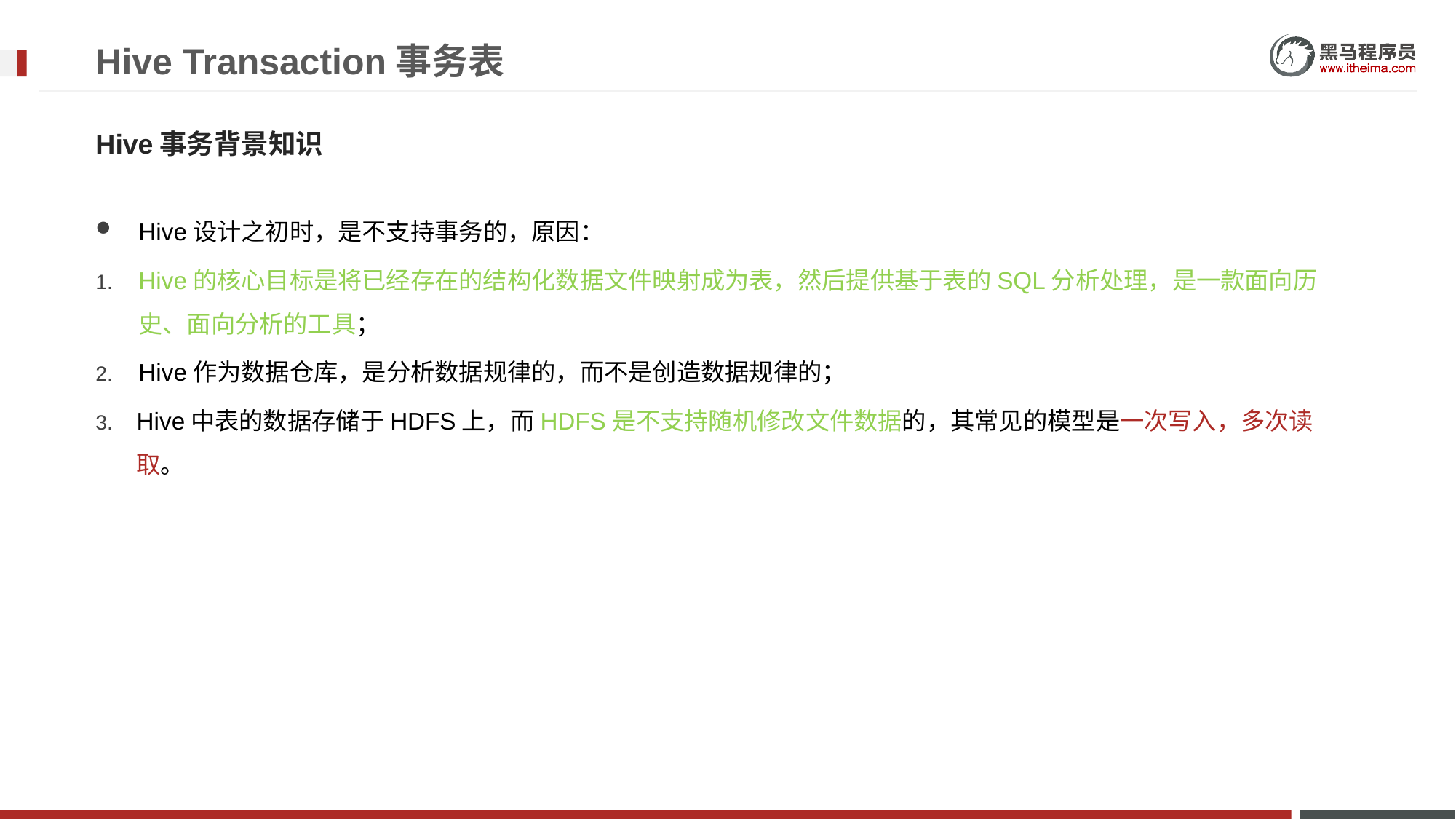

# Hive Transaction事务表
Hive事务背景知识
Hive设计之初时，是不支持事务的，原因：
Hive的核心目标是将已经存在的结构化数据文件映射成为表，然后提供基于表的SQL分析处理，是一款面向历史、面向分析的工具；
Hive作为数据仓库，是分析数据规律的，而不是创造数据规律的；
Hive中表的数据存储于HDFS上，而HDFS是不支持随机修改文件数据的，其常见的模型是一次写入，多次读取。